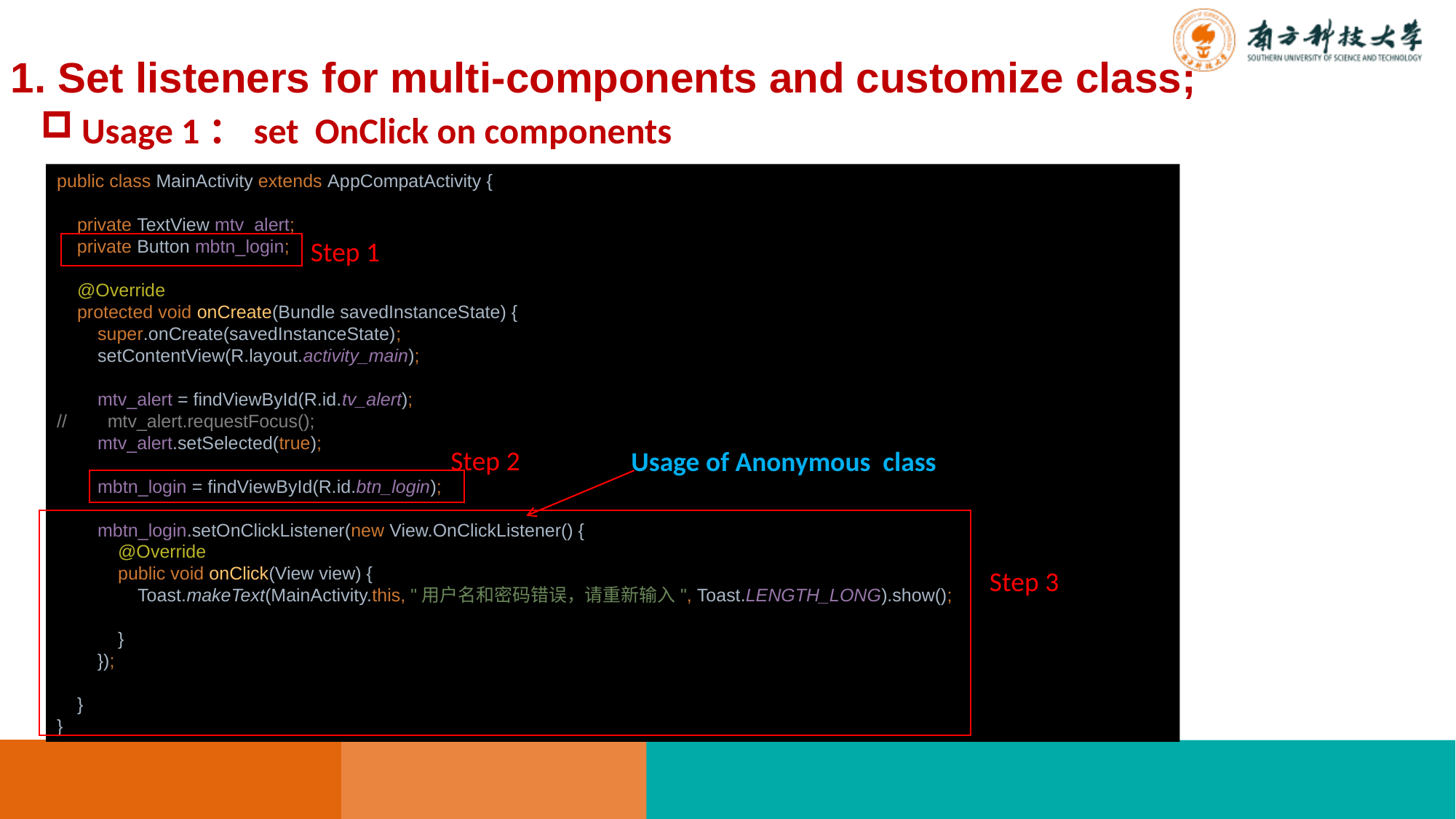

1. Set listeners for multi-components and customize class;
Usage 1：set  OnClick on components
public class MainActivity extends AppCompatActivity {
    private TextView mtv_alert;
    private Button mbtn_login;
    @Override
    protected void onCreate(Bundle savedInstanceState) {
        super.onCreate(savedInstanceState);
        setContentView(R.layout.activity_main);
        mtv_alert = findViewById(R.id.tv_alert);
//        mtv_alert.requestFocus();
        mtv_alert.setSelected(true);
        mbtn_login = findViewById(R.id.btn_login);
        mbtn_login.setOnClickListener(new View.OnClickListener() {
            @Override
            public void onClick(View view) {
                Toast.makeText(MainActivity.this, "用户名和密码错误，请重新输入", Toast.LENGTH_LONG).show();
            }
        });
    }
}
Step 1

Step 2
Usage of Anonymous  class

Step 3